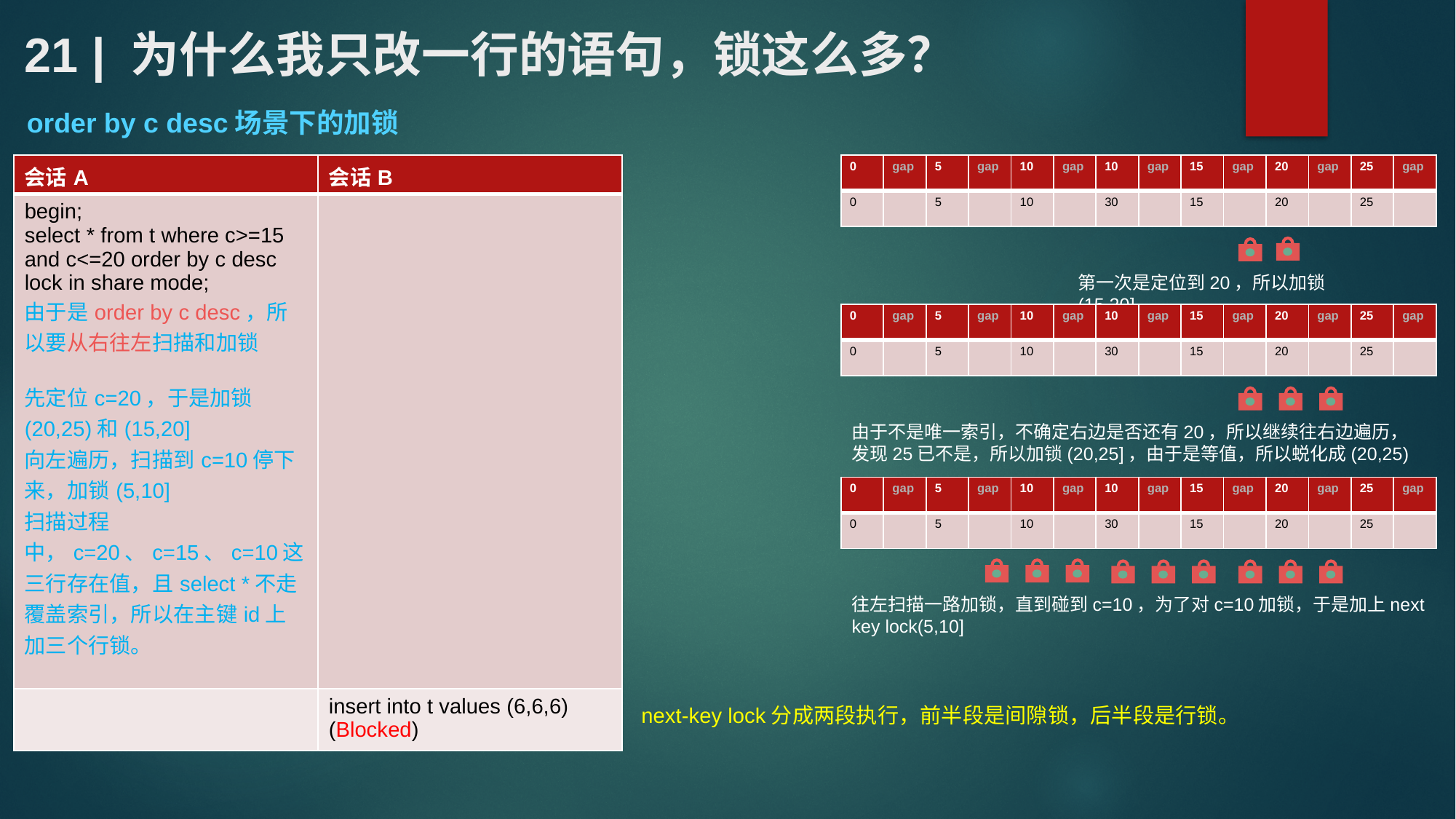

# 21 | 为什么我只改一行的语句，锁这么多？
order by c desc场景下的加锁
| 会话A | 会话B |
| --- | --- |
| begin; select \* from t where c>=15 and c<=20 order by c desc lock in share mode; 由于是order by c desc，所以要从右往左扫描和加锁 先定位c=20，于是加锁(20,25)和(15,20] 向左遍历，扫描到c=10停下来，加锁(5,10] 扫描过程中，c=20、c=15、c=10这三行存在值，且select \*不走覆盖索引，所以在主键id上加三个行锁。 最终是索引c上(5,25) 主键索引id上15、20 |  |
|  | insert into t values (6,6,6) (Blocked) |
| 0 | gap | 5 | gap | 10 | gap | 10 | gap | 15 | gap | 20 | gap | 25 | gap |
| --- | --- | --- | --- | --- | --- | --- | --- | --- | --- | --- | --- | --- | --- |
| 0 |  | 5 |  | 10 |  | 30 |  | 15 |  | 20 |  | 25 |  |

第一次是定位到20，所以加锁(15,20]
| 0 | gap | 5 | gap | 10 | gap | 10 | gap | 15 | gap | 20 | gap | 25 | gap |
| --- | --- | --- | --- | --- | --- | --- | --- | --- | --- | --- | --- | --- | --- |
| 0 |  | 5 |  | 10 |  | 30 |  | 15 |  | 20 |  | 25 |  |

由于不是唯一索引，不确定右边是否还有20，所以继续往右边遍历，发现25已不是，所以加锁(20,25]，由于是等值，所以蜕化成(20,25)
| 0 | gap | 5 | gap | 10 | gap | 10 | gap | 15 | gap | 20 | gap | 25 | gap |
| --- | --- | --- | --- | --- | --- | --- | --- | --- | --- | --- | --- | --- | --- |
| 0 |  | 5 |  | 10 |  | 30 |  | 15 |  | 20 |  | 25 |  |

往左扫描一路加锁，直到碰到c=10，为了对c=10加锁，于是加上next key lock(5,10]
next-key lock分成两段执行，前半段是间隙锁，后半段是行锁。